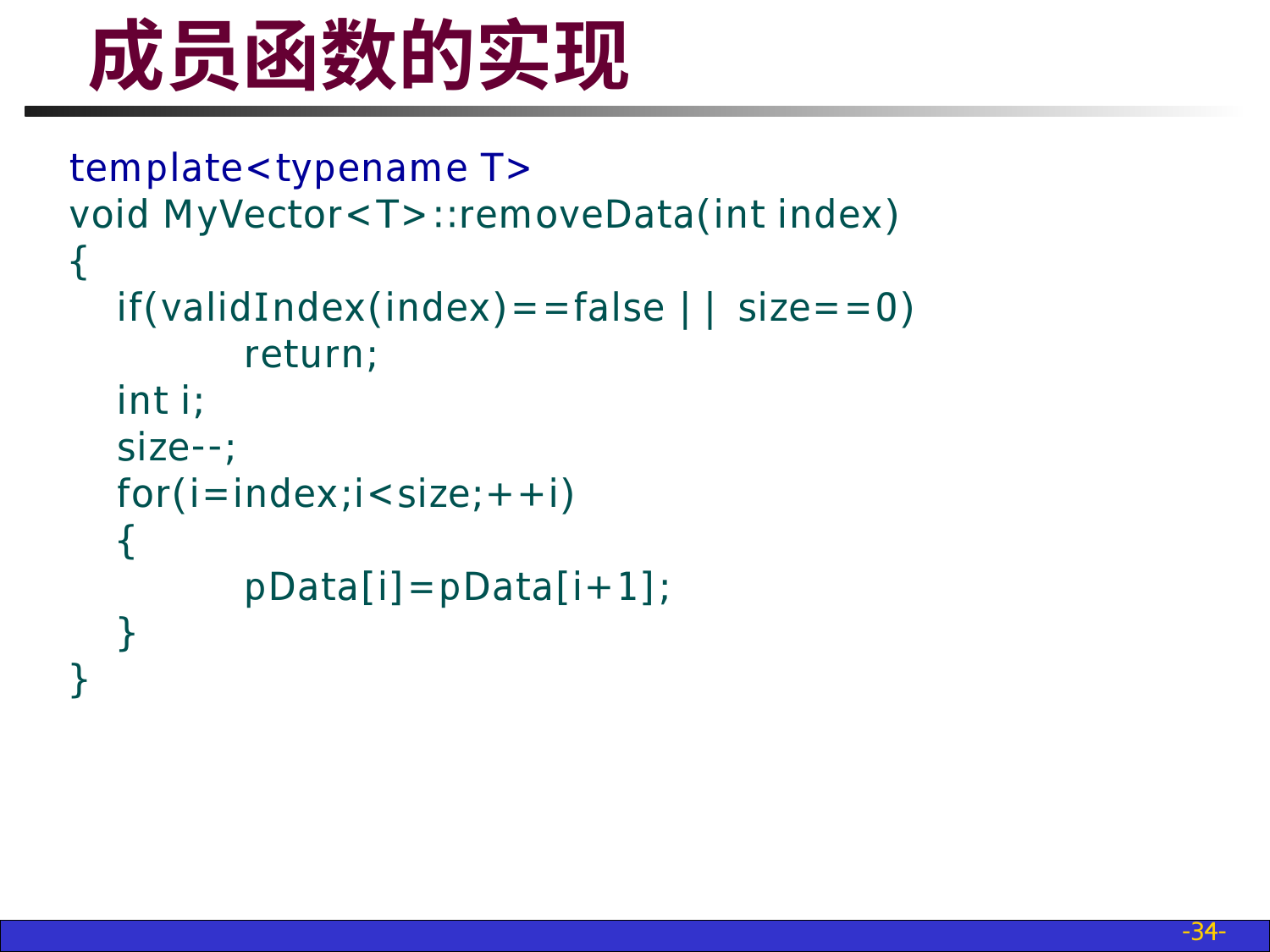

# 成员函数的实现
template<typename T>
void MyVector<T>::removeData(int index)
{
	if(validIndex(index)==false || size==0)
		return;
	int i;
	size--;
	for(i=index;i<size;++i)
	{
		pData[i]=pData[i+1];
	}
}
-34-